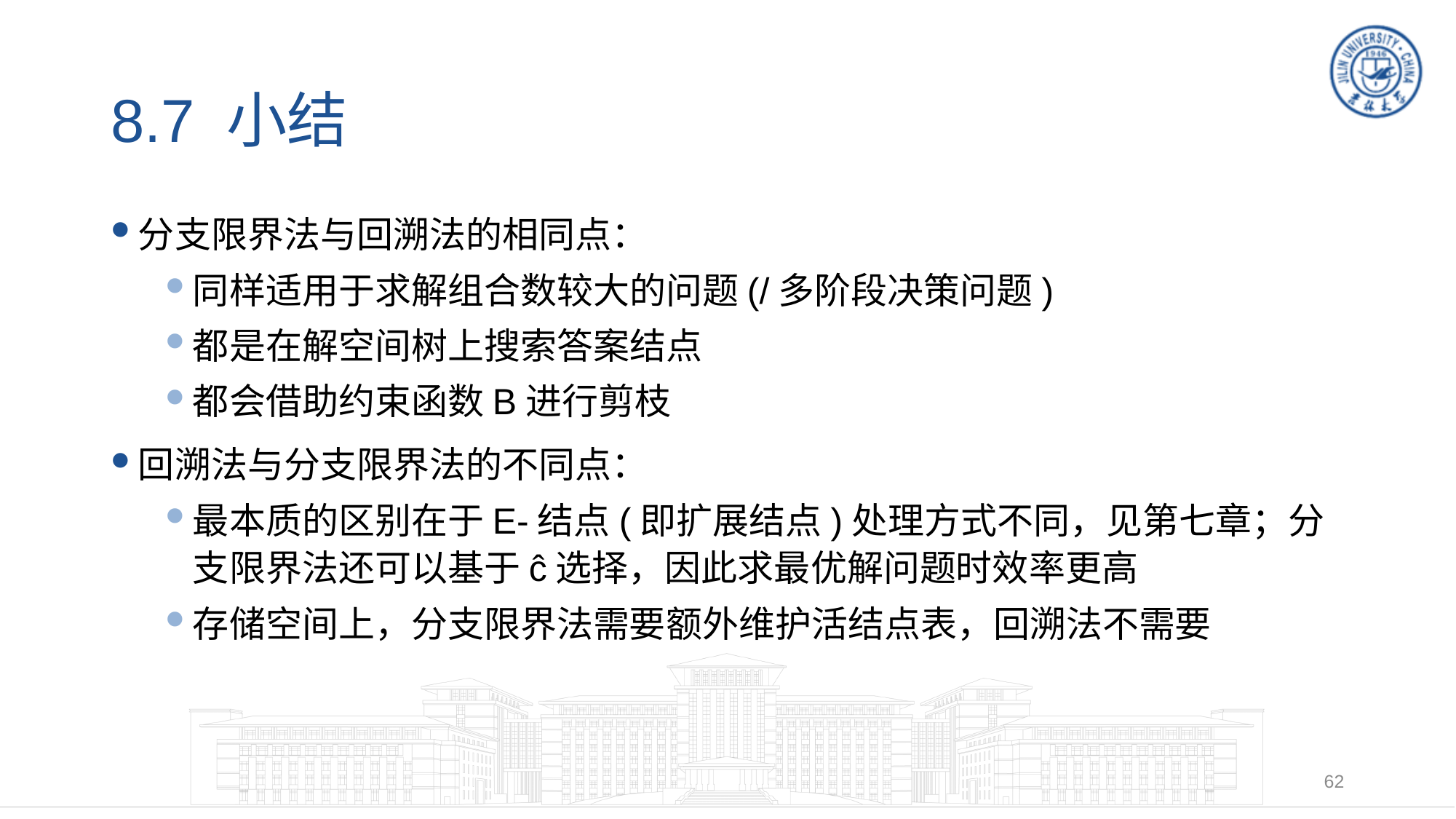

# 8.7 小结
分支限界法与回溯法的相同点：
同样适用于求解组合数较大的问题(/多阶段决策问题)
都是在解空间树上搜索答案结点
都会借助约束函数B进行剪枝
回溯法与分支限界法的不同点：
最本质的区别在于E-结点(即扩展结点)处理方式不同，见第七章；分支限界法还可以基于ĉ选择，因此求最优解问题时效率更高
存储空间上，分支限界法需要额外维护活结点表，回溯法不需要
62